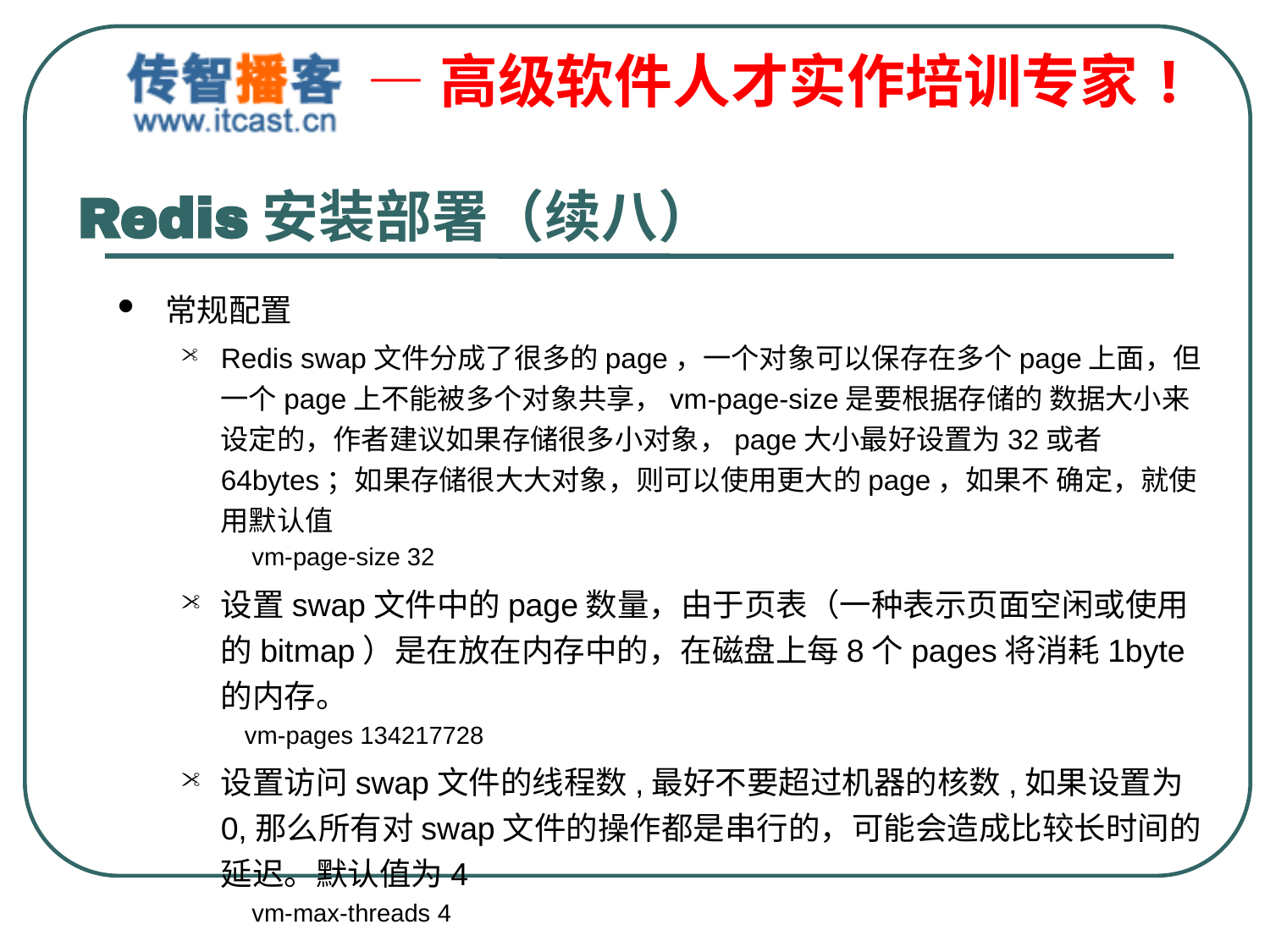

# Redis安装部署（续八）
常规配置
Redis swap文件分成了很多的page，一个对象可以保存在多个page上面，但一个page上不能被多个对象共享，vm-page-size是要根据存储的 数据大小来设定的，作者建议如果存储很多小对象，page大小最好设置为32或者64bytes；如果存储很大大对象，则可以使用更大的page，如果不 确定，就使用默认值
 vm-page-size 32
设置swap文件中的page数量，由于页表（一种表示页面空闲或使用的bitmap）是在放在内存中的，在磁盘上每8个pages将消耗1byte的内存。
vm-pages 134217728
设置访问swap文件的线程数,最好不要超过机器的核数,如果设置为0,那么所有对swap文件的操作都是串行的，可能会造成比较长时间的延迟。默认值为4
 vm-max-threads 4